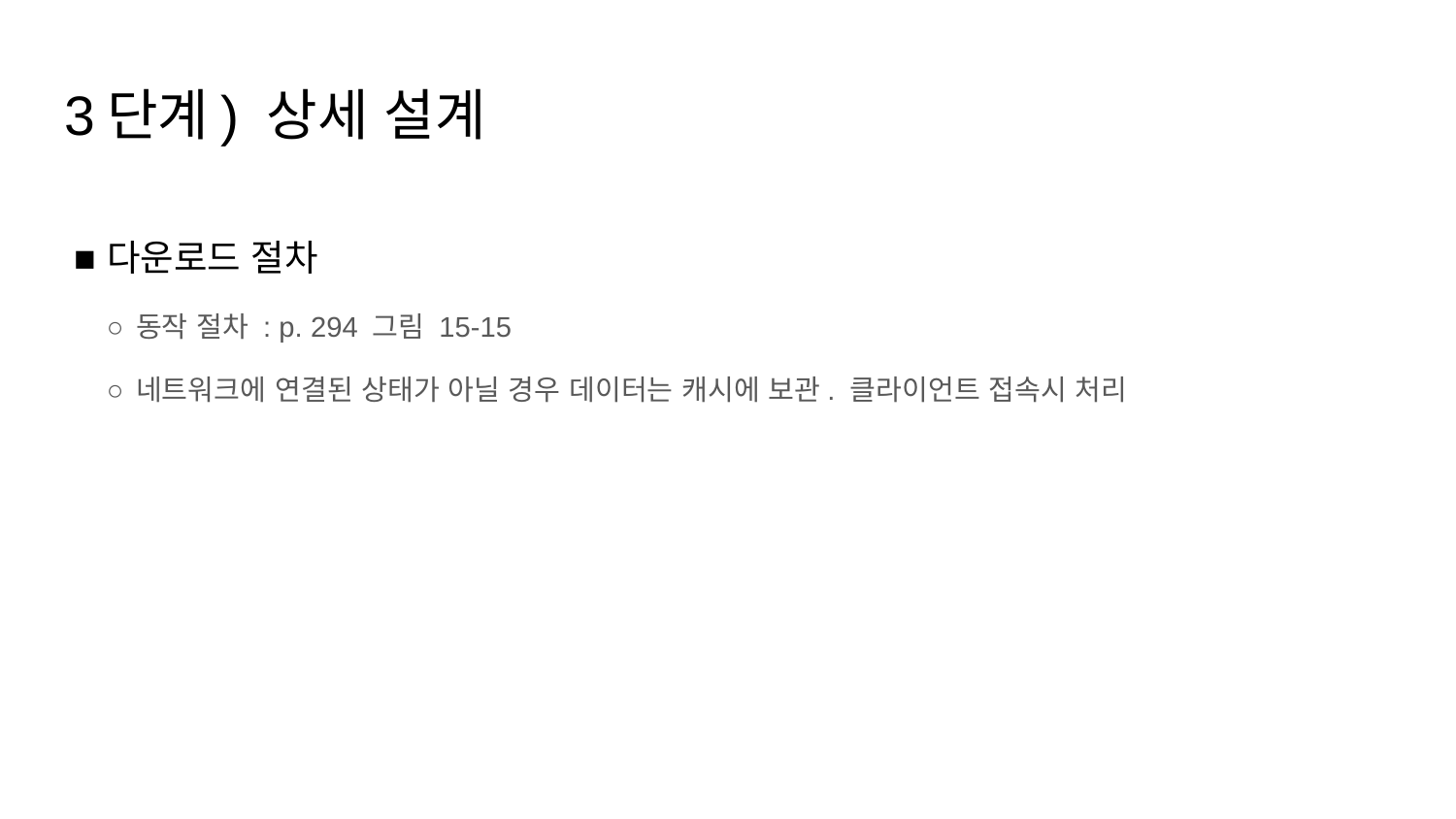

# 3단계) 상세 설계
다운로드 절차
동작 절차 : p. 294 그림 15-15
네트워크에 연결된 상태가 아닐 경우 데이터는 캐시에 보관. 클라이언트 접속시 처리